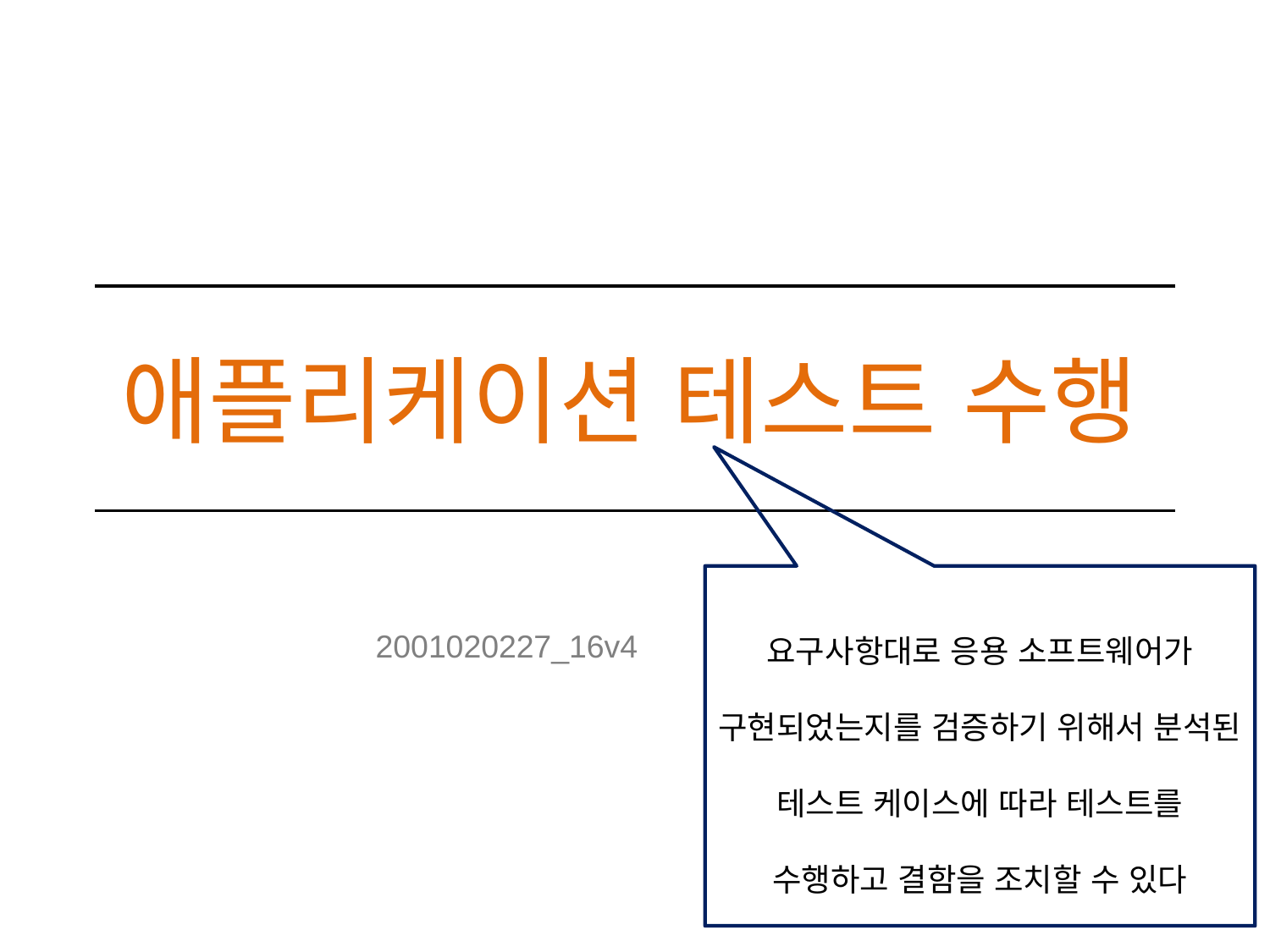

# 애플리케이션 테스트 수행
요구사항대로 응용 소프트웨어가 구현되었는지를 검증하기 위해서 분석된 테스트 케이스에 따라 테스트를 수행하고 결함을 조치할 수 있다
2001020227_16v4